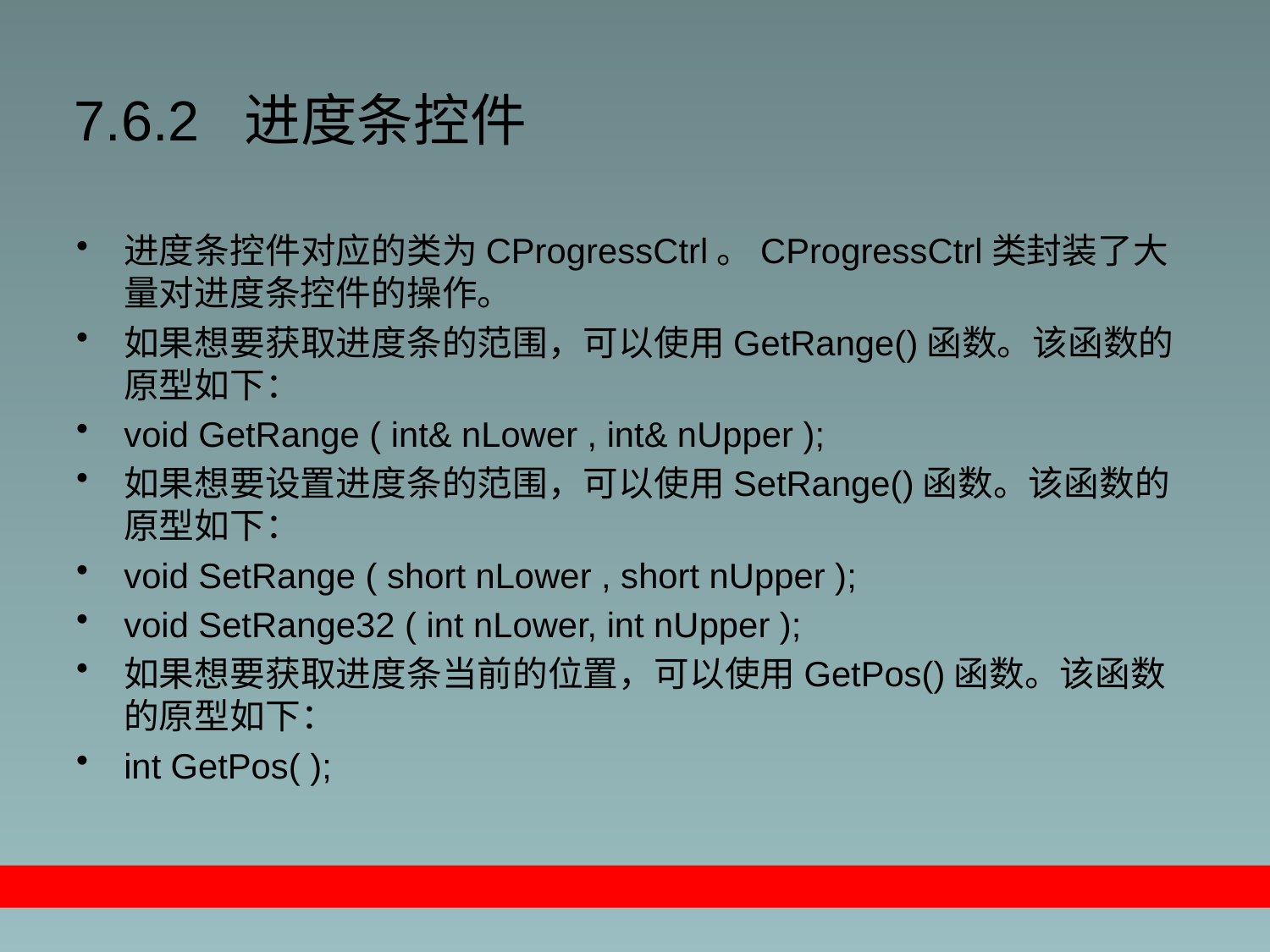

# 7.6.2  进度条控件
进度条控件对应的类为CProgressCtrl。CProgressCtrl类封装了大量对进度条控件的操作。
如果想要获取进度条的范围，可以使用GetRange()函数。该函数的原型如下：
void GetRange ( int& nLower , int& nUpper );
如果想要设置进度条的范围，可以使用SetRange()函数。该函数的原型如下：
void SetRange ( short nLower , short nUpper );
void SetRange32 ( int nLower, int nUpper );
如果想要获取进度条当前的位置，可以使用GetPos()函数。该函数的原型如下：
int GetPos( );